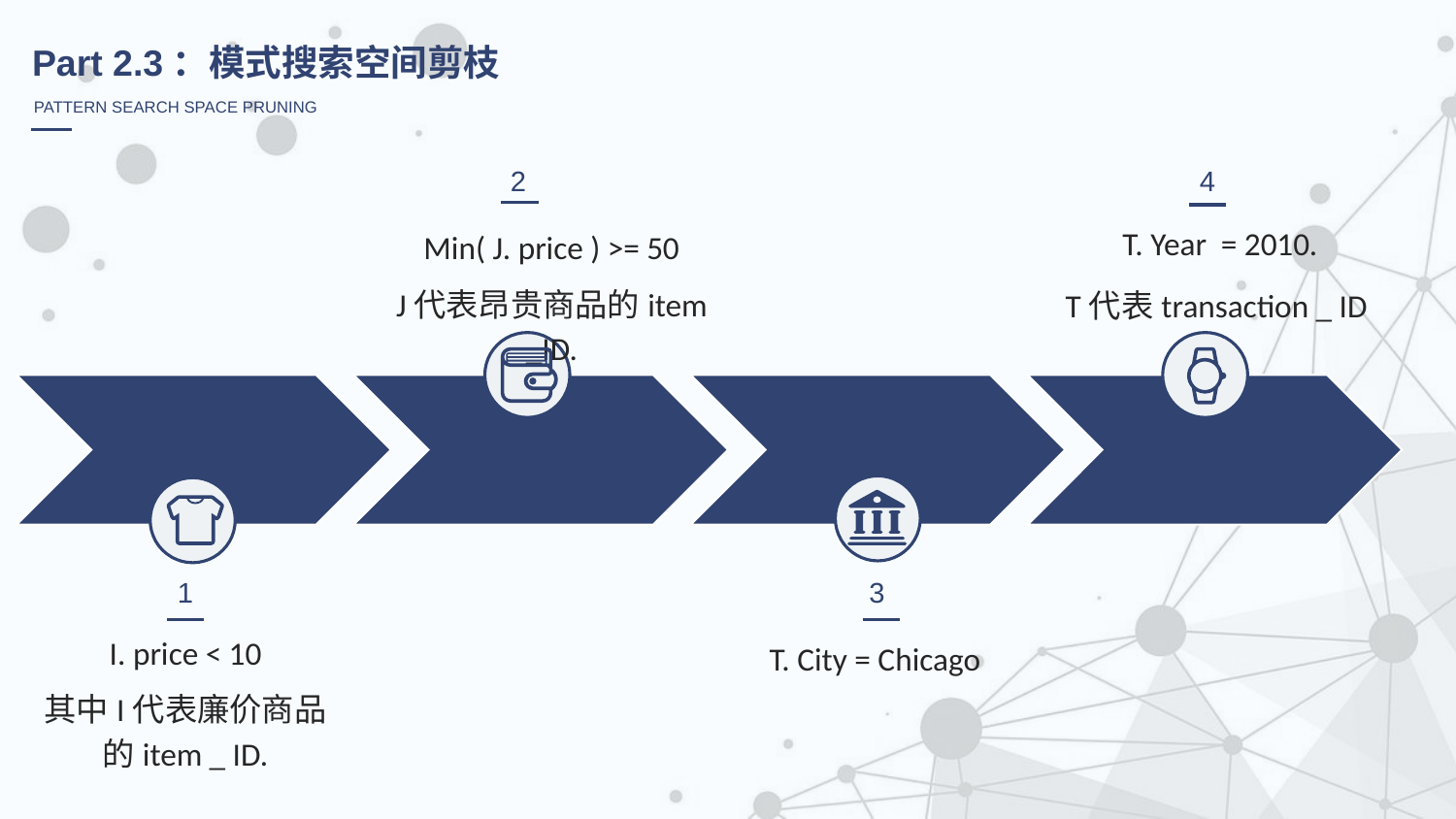

Part 2.3：模式搜索空间剪枝
PATTERN SEARCH SPACE PRUNING
4
2
T. Year  = 2010.
T代表transaction _ ID
Min( J. price ) >= 50
J代表昂贵商品的item _ID.

1
3
I. price < 10
其中I代表廉价商品的item _ ID.
T. City = Chicago